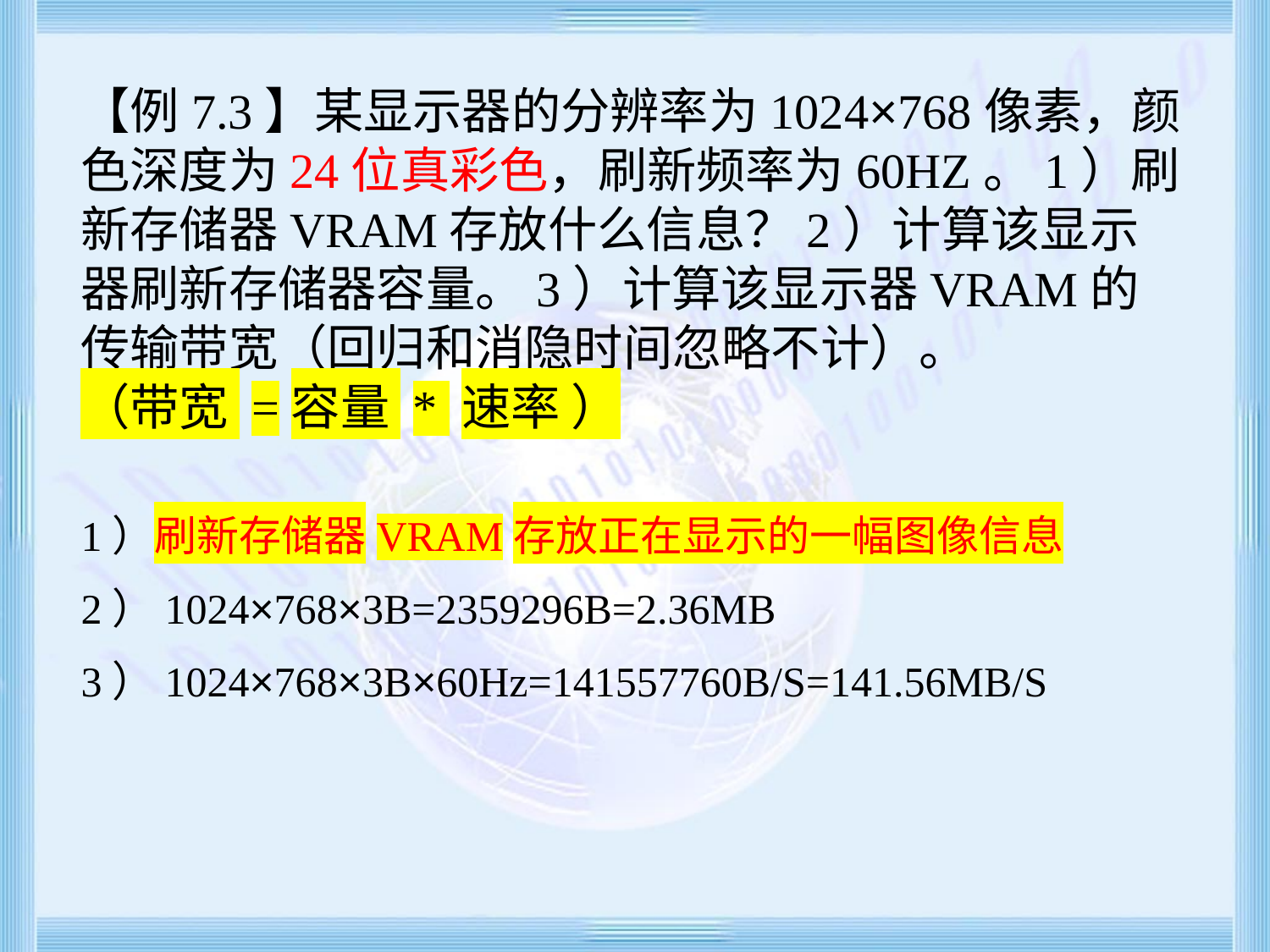

【例7.3】某显示器的分辨率为1024×768像素，颜色深度为24位真彩色，刷新频率为60HZ。1）刷新存储器VRAM存放什么信息？2）计算该显示器刷新存储器容量。3）计算该显示器VRAM的传输带宽（回归和消隐时间忽略不计）。
（带宽 =容量 * 速率 ）
1）刷新存储器VRAM存放正在显示的一幅图像信息
2）1024×768×3B=2359296B=2.36MB
3）1024×768×3B×60Hz=141557760B/S=141.56MB/S